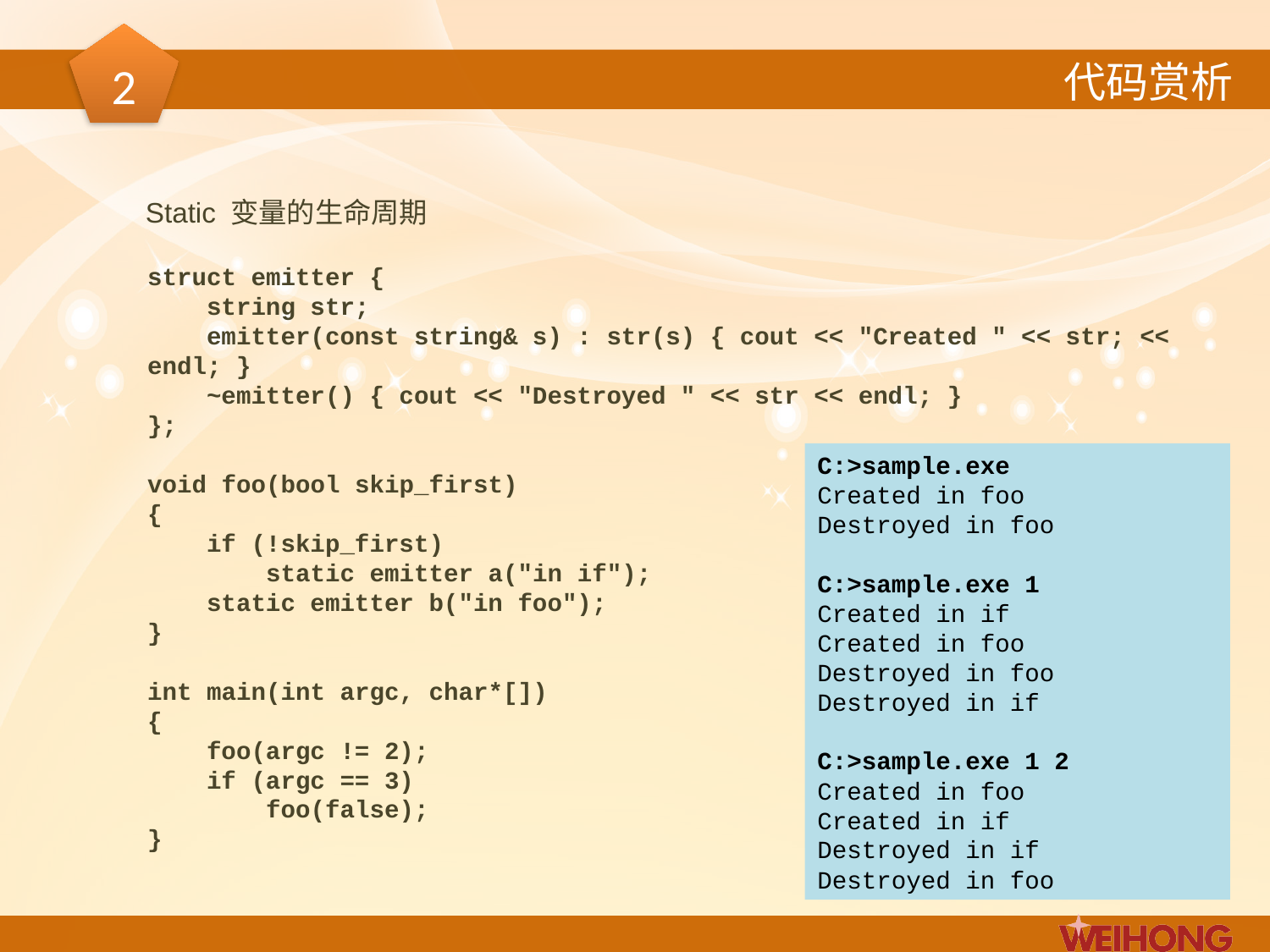

2
代码赏析

Static 变量的生命周期
struct emitter {
    string str;
    emitter(const string& s) : str(s) { cout << "Created " << str; << endl; }
    ~emitter() { cout << "Destroyed " << str << endl; }
};

void foo(bool skip_first)
{
    if (!skip_first)
        static emitter a("in if");
    static emitter b("in foo");
}

int main(int argc, char*[])
{
    foo(argc != 2);
    if (argc == 3)
        foo(false);
}
C:>sample.exe
Created in foo
Destroyed in foo

C:>sample.exe 1
Created in if
Created in foo
Destroyed in foo
Destroyed in if

C:>sample.exe 1 2
Created in foo
Created in if
Destroyed in if
Destroyed in foo